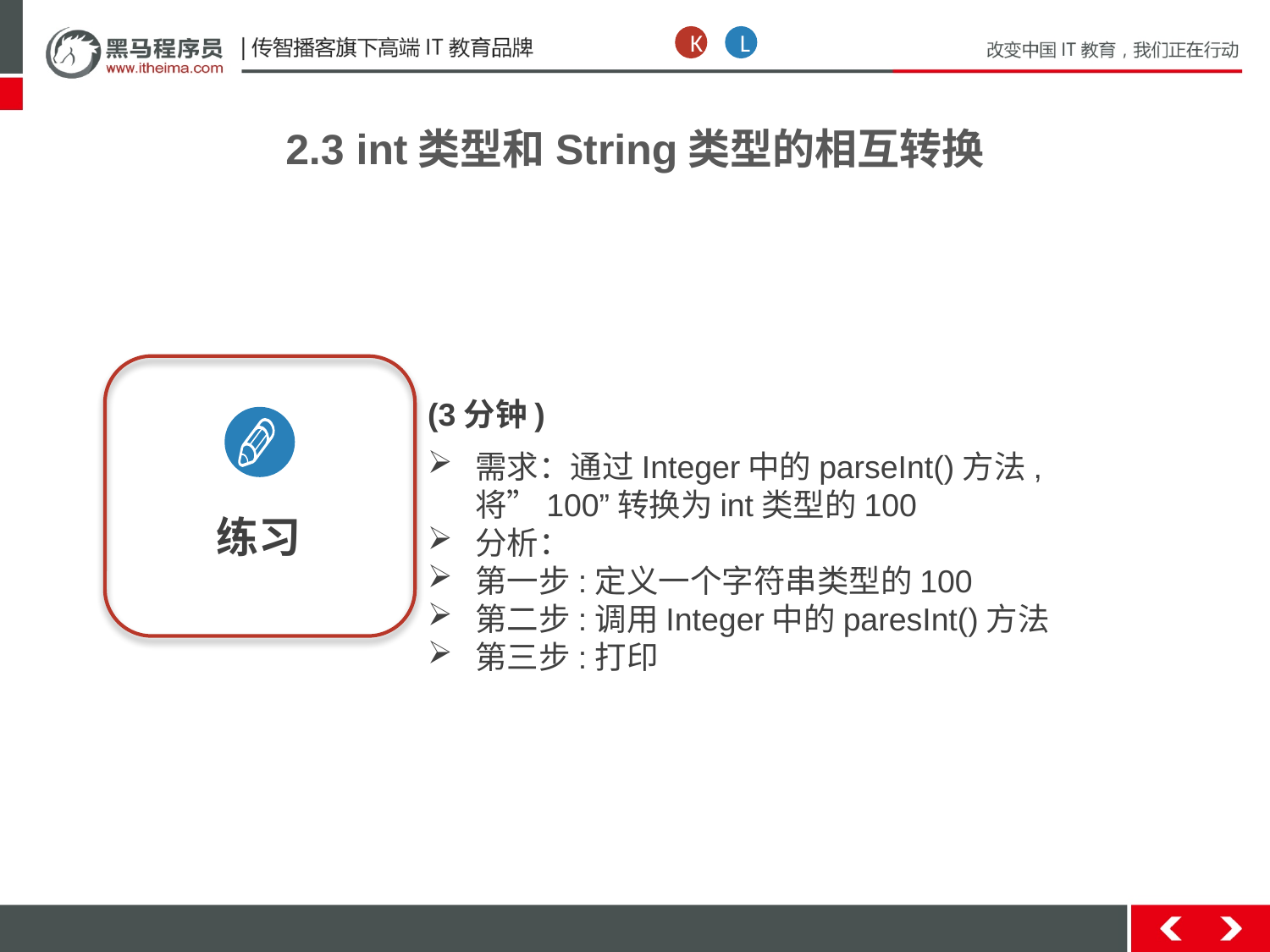

K
L
2.3 int类型和String类型的相互转换

练习
(3分钟)
需求：通过Integer中的parseInt()方法,将”100”转换为int类型的100
分析：
第一步:定义一个字符串类型的100
第二步:调用Integer中的paresInt()方法
第三步:打印